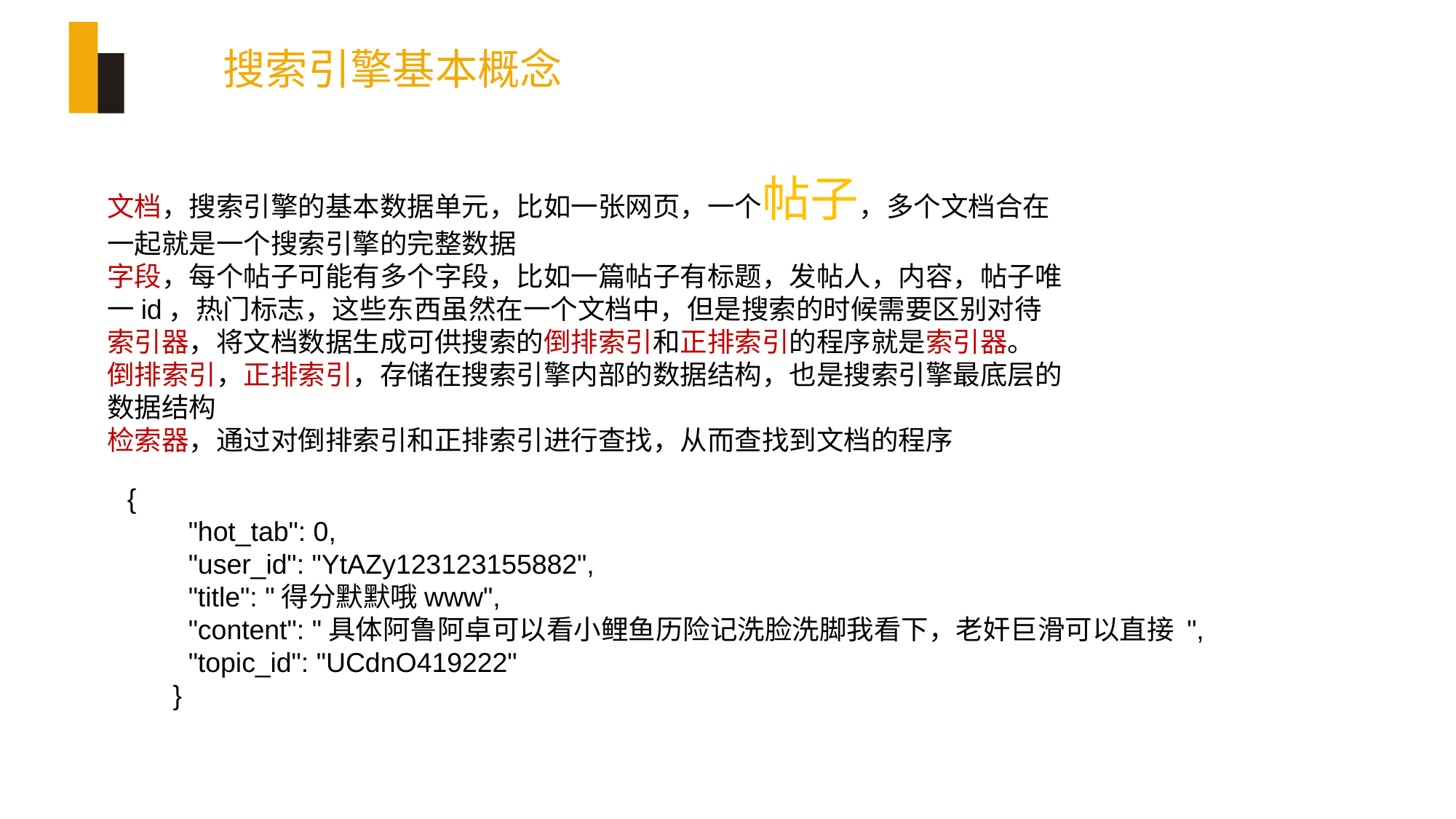

搜索引擎基本概念
文档，搜索引擎的基本数据单元，比如一张网页，一个帖子，多个文档合在一起就是一个搜索引擎的完整数据
字段，每个帖子可能有多个字段，比如一篇帖子有标题，发帖人，内容，帖子唯一id，热门标志，这些东西虽然在一个文档中，但是搜索的时候需要区别对待
索引器，将文档数据生成可供搜索的倒排索引和正排索引的程序就是索引器。
倒排索引，正排索引，存储在搜索引擎内部的数据结构，也是搜索引擎最底层的数据结构
检索器，通过对倒排索引和正排索引进行查找，从而查找到文档的程序
{
        "hot_tab": 0,
        "user_id": "YtAZy123123155882",
        "title": "得分默默哦www",
        "content": "具体阿鲁阿卓可以看小鲤鱼历险记洗脸洗脚我看下，老奸巨滑可以直接 ",
        "topic_id": "UCdnO419222"
      }